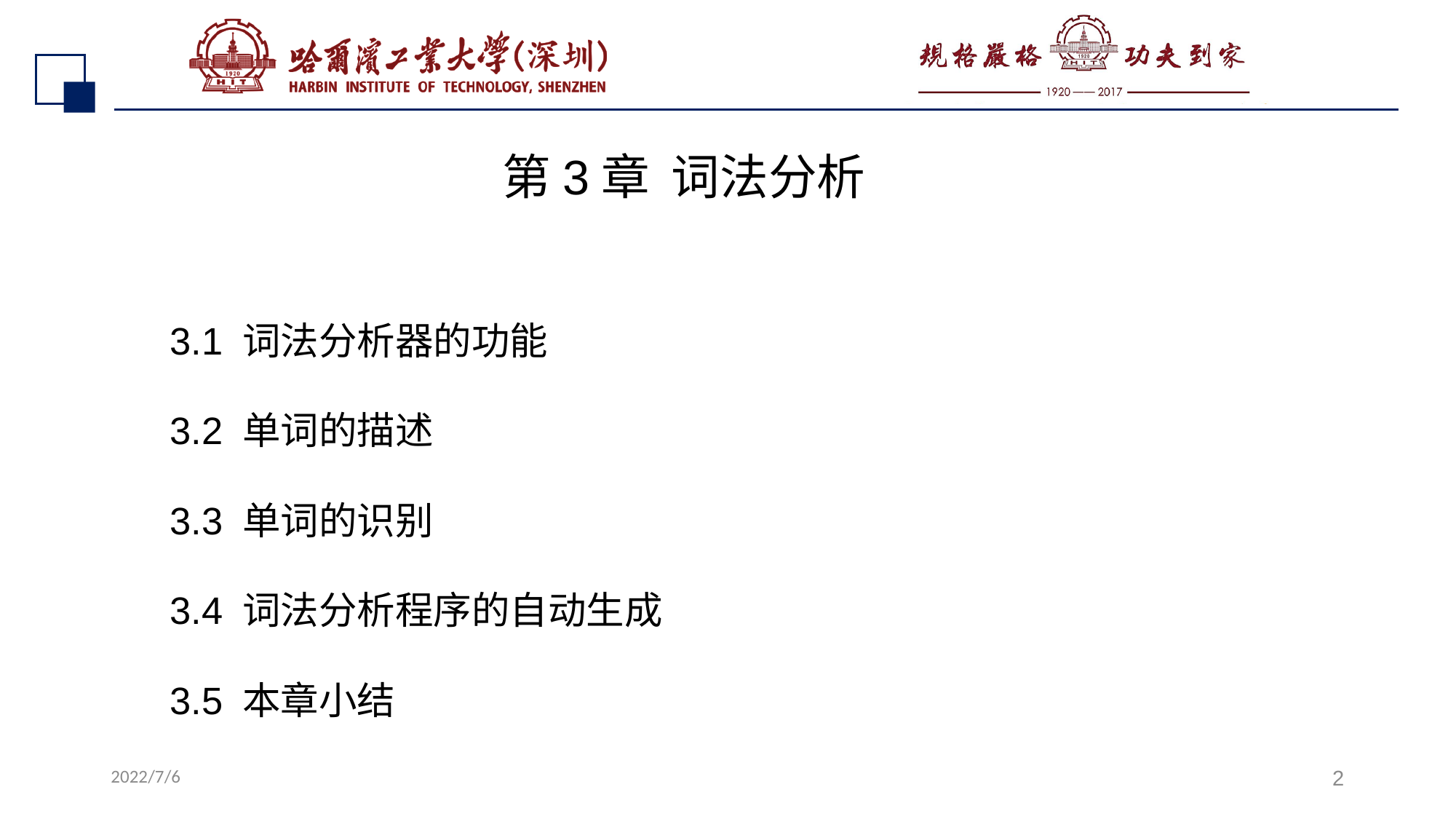

# 第3章  词法分析
3.1 词法分析器的功能
3.2 单词的描述
3.3 单词的识别
3.4 词法分析程序的自动生成
3.5 本章小结
2022/7/6
2